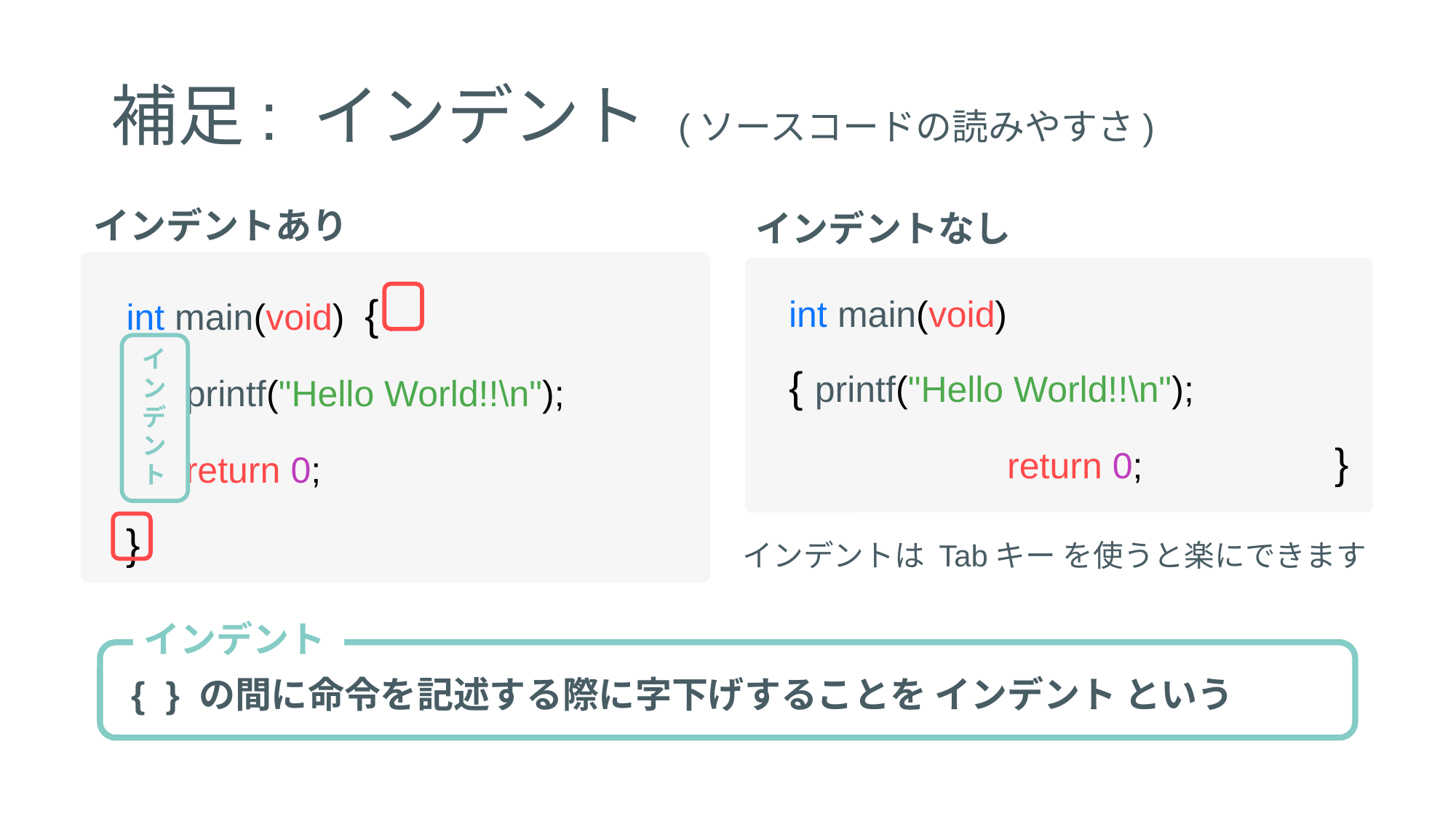

# 補足: インデント (ソースコードの読みやすさ)
インデントあり
インデントなし

int main(void)  {
     printf("Hello World!!\n");
     return 0;
}

int main(void)
{ printf("Hello World!!\n");
     		return 0;		}

インデント

インデントは Tabキー を使うと楽にできます
インデント

{  } の間に命令を記述する際に字下げすることを インデント という